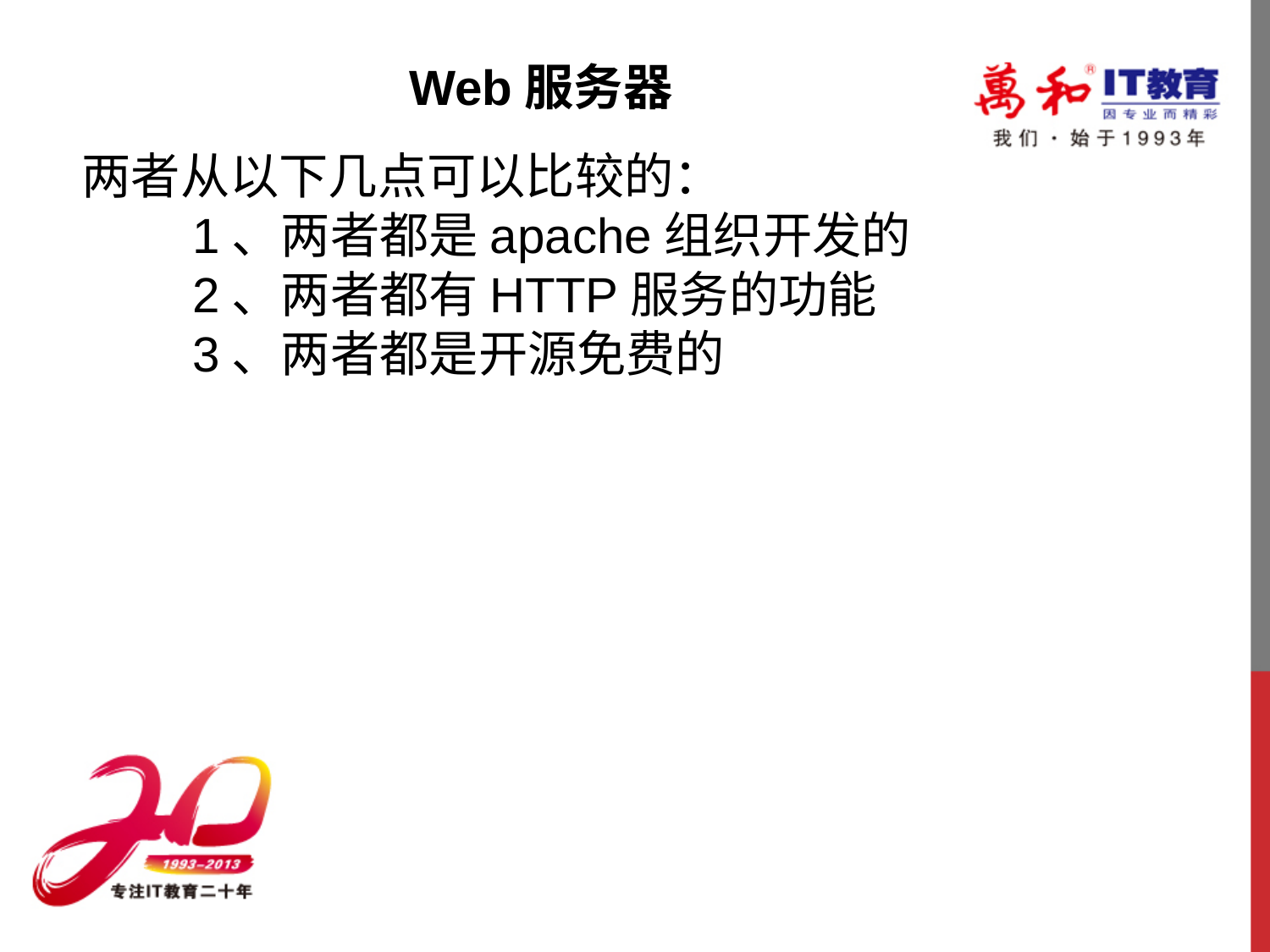

Web服务器
两者从以下几点可以比较的：
　　1、两者都是apache组织开发的
　　2、两者都有HTTP服务的功能
　　3、两者都是开源免费的